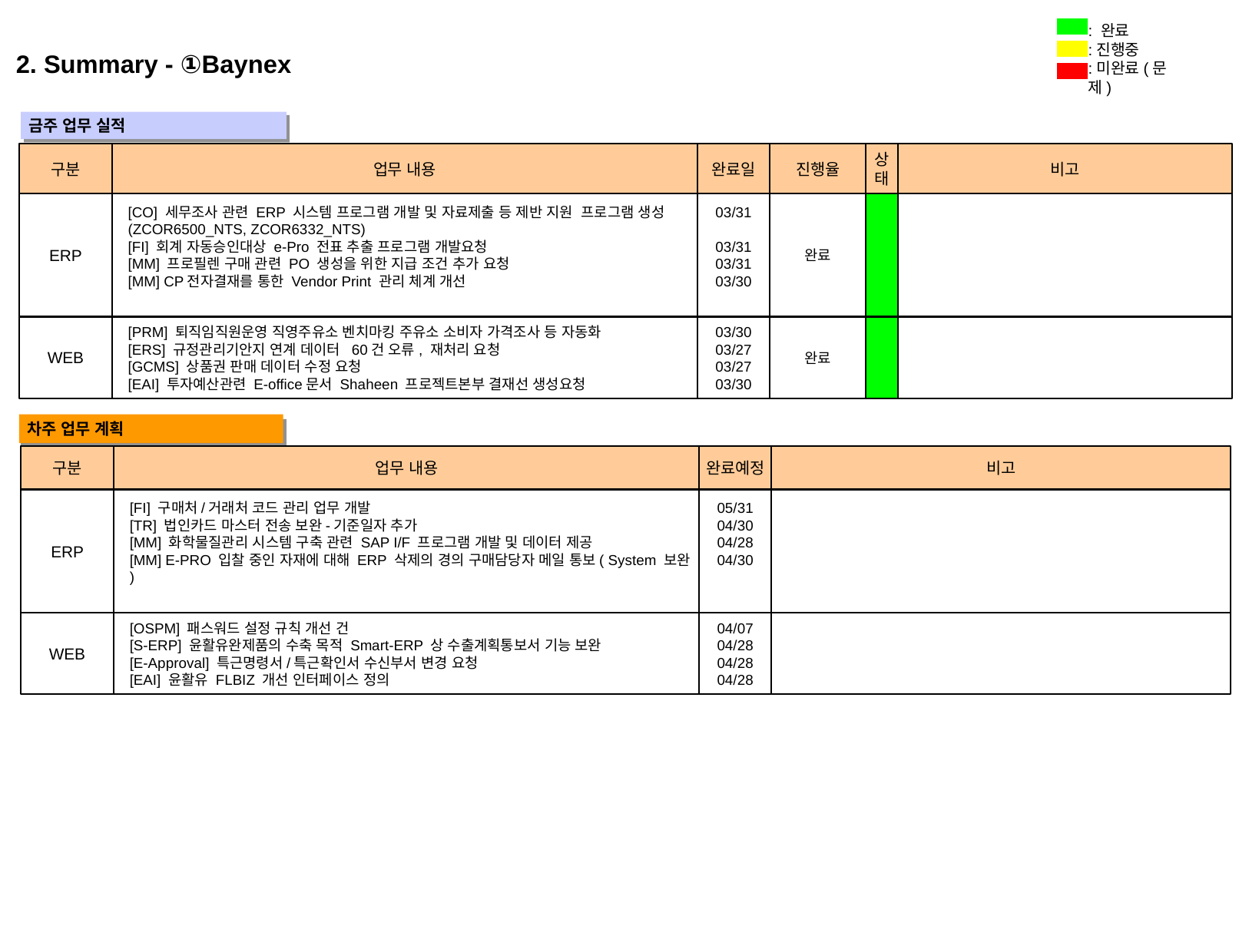

: 완료
:진행중
:미완료(문제)

2. Summary - ①Baynex

 금주 업무 실적
" "
구분
업무 내용
완료일
진행율
상
태
비고

ERP

완료

[CO] 세무조사 관련 ERP 시스템 프로그램 개발 및 자료제출 등 제반 지원  프로그램 생성
(ZCOR6500_NTS, ZCOR6332_NTS)
[FI] 회계 자동승인대상 e-Pro 전표 추출 프로그램 개발요청
[MM] 프로필렌 구매 관련 PO 생성을 위한 지급 조건 추가 요청
[MM] CP전자결재를 통한 Vendor Print 관리 체계 개선
03/31
03/31
03/31
03/30

WEB

완료

[PRM] 퇴직임직원운영 직영주유소 벤치마킹 주유소 소비자 가격조사 등 자동화
[ERS] 규정관리기안지 연계 데이터  60건 오류, 재처리 요청
[GCMS] 상품권 판매 데이터 수정 요청
[EAI] 투자예산관련 E-office문서 Shaheen 프로젝트본부 결재선 생성요청
03/30
03/27
03/27
03/30

 차주 업무 계획
" "
구분
업무 내용
완료예정
비고

ERP

[FI] 구매처/거래처 코드 관리 업무 개발
[TR] 법인카드 마스터 전송 보완-기준일자 추가
[MM] 화학물질관리 시스템 구축 관련 SAP I/F 프로그램 개발 및 데이터 제공
[MM] E-PRO 입찰 중인 자재에 대해 ERP 삭제의 경의 구매담당자 메일 통보( System 보완
)
05/31
04/30
04/28
04/30

WEB

[OSPM] 패스워드 설정 규칙 개선 건
[S-ERP] 윤활유완제품의 수축 목적 Smart-ERP 상 수출계획통보서 기능 보완
[E-Approval] 특근명령서/특근확인서 수신부서 변경 요청
[EAI] 윤활유 FLBIZ 개선 인터페이스 정의
04/07
04/28
04/28
04/28